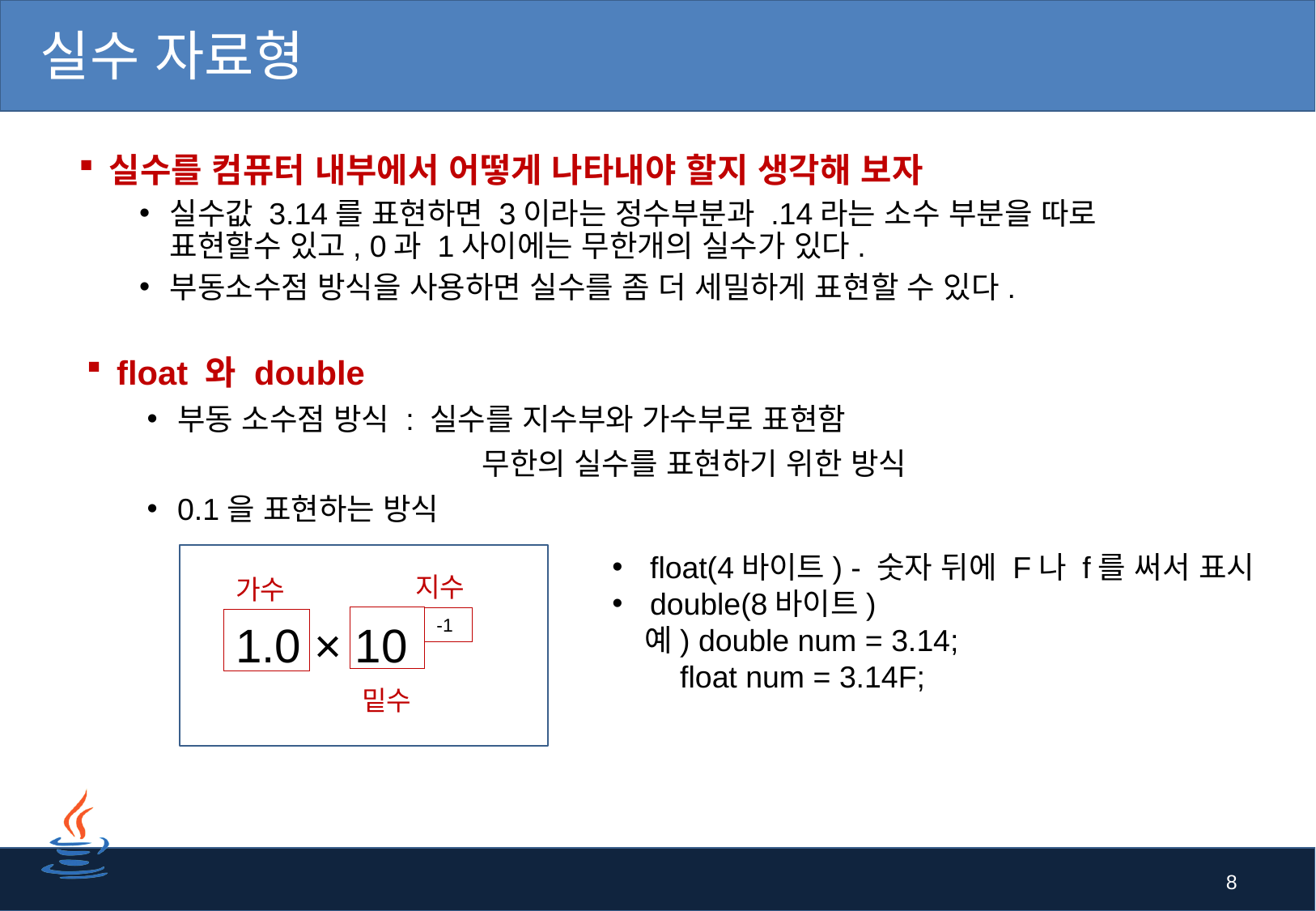

# 실수 자료형
실수를 컴퓨터 내부에서 어떻게 나타내야 할지 생각해 보자
실수값 3.14를 표현하면 3이라는 정수부분과 .14라는 소수 부분을 따로 표현할수 있고, 0과 1사이에는 무한개의 실수가 있다.
부동소수점 방식을 사용하면 실수를 좀 더 세밀하게 표현할 수 있다.
float 와 double
부동 소수점 방식 : 실수를 지수부와 가수부로 표현함
		          무한의 실수를 표현하기 위한 방식
0.1을 표현하는 방식

float(4바이트) - 숫자 뒤에 F나 f를 써서 표시
double(8바이트)
   예) double num = 3.14;
        float num = 3.14F;

지수
가수

-1
1.0 × 10

밑수
8